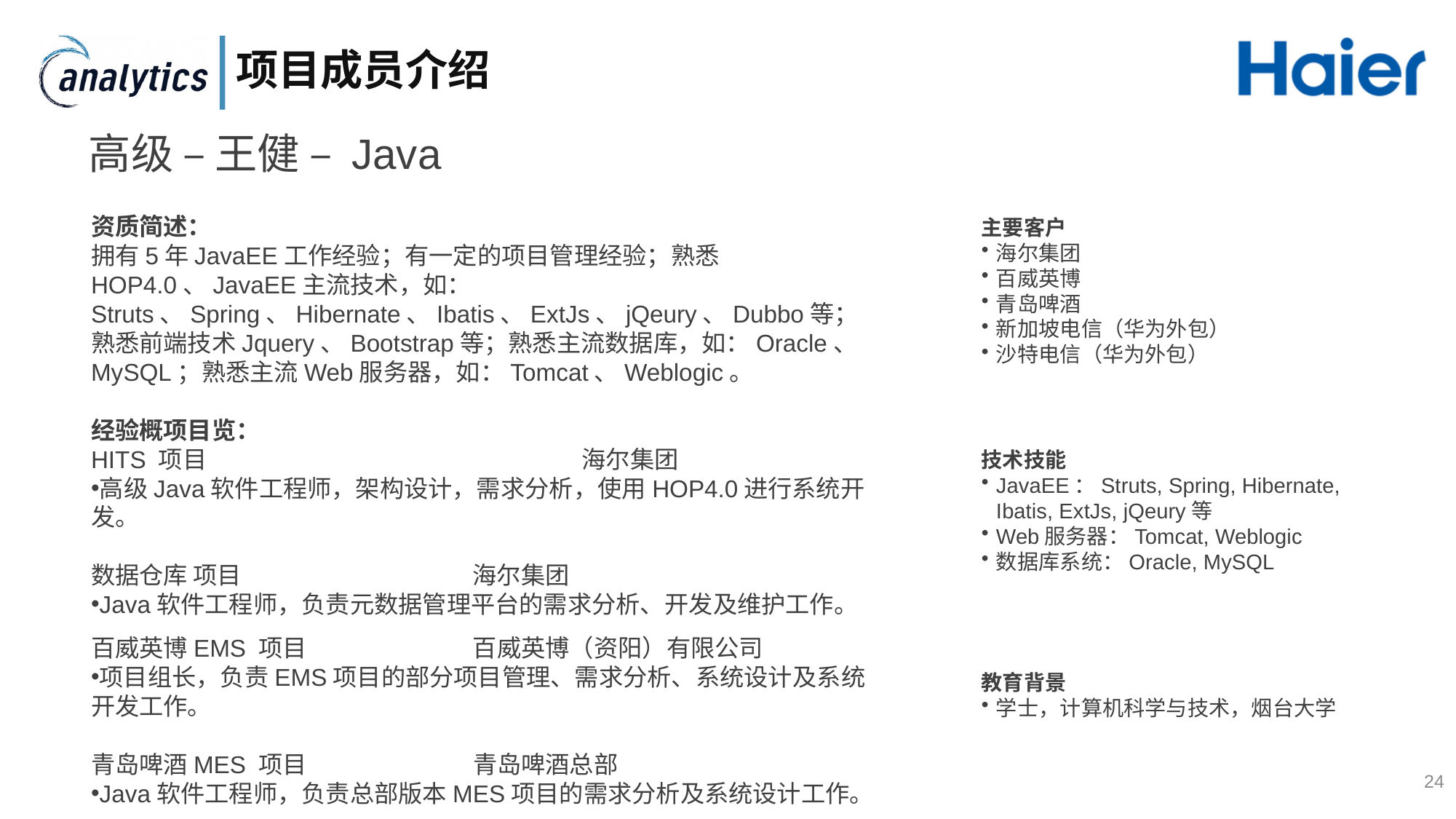

# 项目成员介绍
高级 – 王健 – Java
资质简述：
拥有5年JavaEE工作经验；有一定的项目管理经验；熟悉HOP4.0、JavaEE主流技术，如：Struts、Spring、Hibernate、Ibatis、ExtJs、jQeury、Dubbo等；熟悉前端技术Jquery、Bootstrap等；熟悉主流数据库，如：Oracle、MySQL；熟悉主流Web服务器，如：Tomcat、Weblogic。

经验概项目览：
HITS 项目		 	          海尔集团
高级Java软件工程师，架构设计，需求分析，使用HOP4.0进行系统开发。

数据仓库 项目		          海尔集团
Java软件工程师，负责元数据管理平台的需求分析、开发及维护工作。

百威英博EMS 项目		          百威英博（资阳）有限公司
项目组长，负责EMS项目的部分项目管理、需求分析、系统设计及系统开发工作。

青岛啤酒MES 项目		          青岛啤酒总部
Java软件工程师，负责总部版本MES项目的需求分析及系统设计工作。

主要客户
海尔集团
百威英博
青岛啤酒
新加坡电信（华为外包）
沙特电信（华为外包）
技术技能
JavaEE：Struts, Spring, Hibernate, Ibatis, ExtJs, jQeury等
Web服务器：Tomcat, Weblogic
数据库系统：Oracle, MySQL
教育背景
学士，计算机科学与技术，烟台大学
24